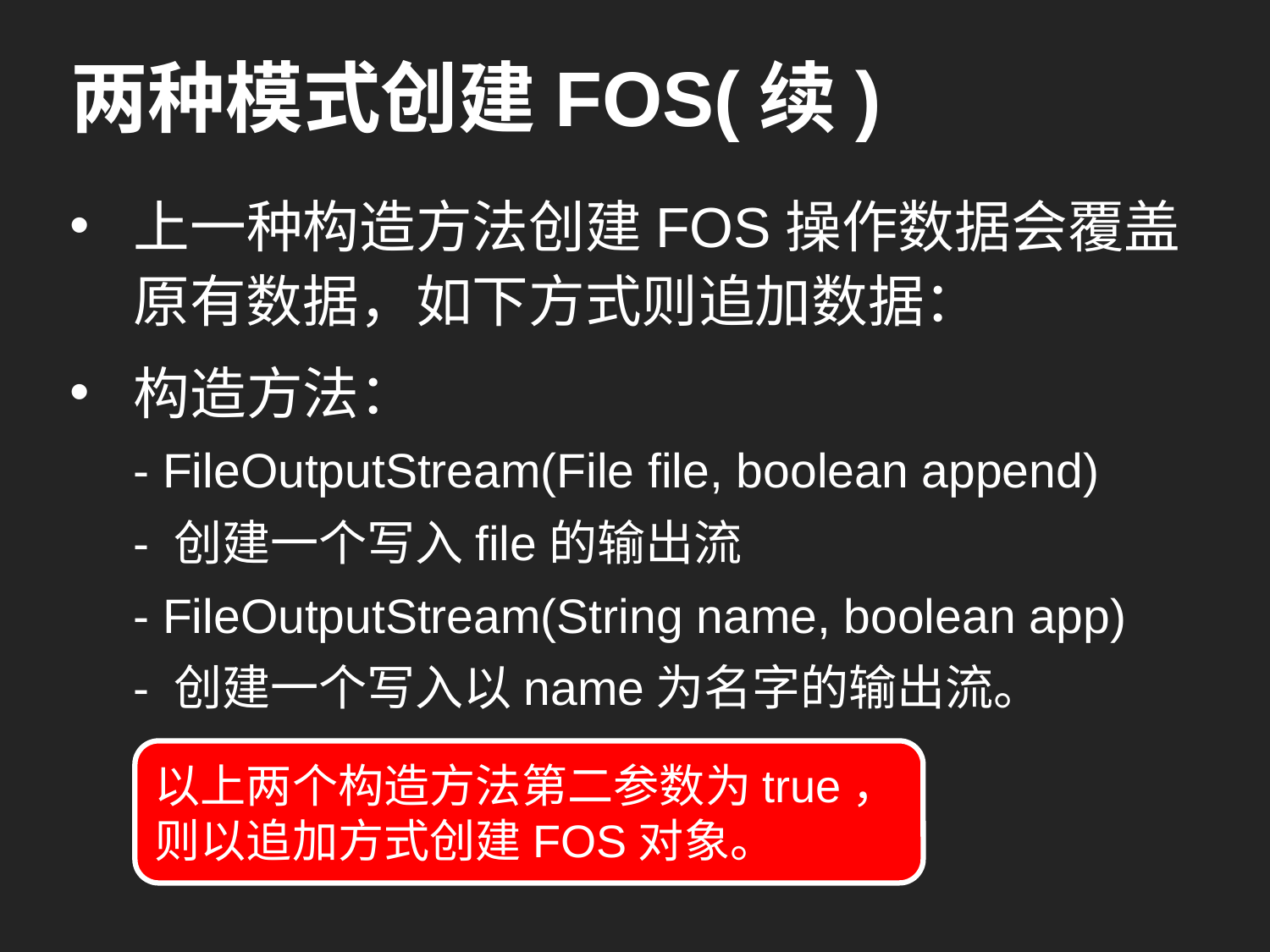

# 两种模式创建FOS(续)
上一种构造方法创建FOS操作数据会覆盖原有数据，如下方式则追加数据：
构造方法：
- FileOutputStream(File file, boolean append)
- 创建一个写入file的输出流
- FileOutputStream(String name, boolean app)
- 创建一个写入以name为名字的输出流。
以上两个构造方法第二参数为true，则以追加方式创建FOS对象。